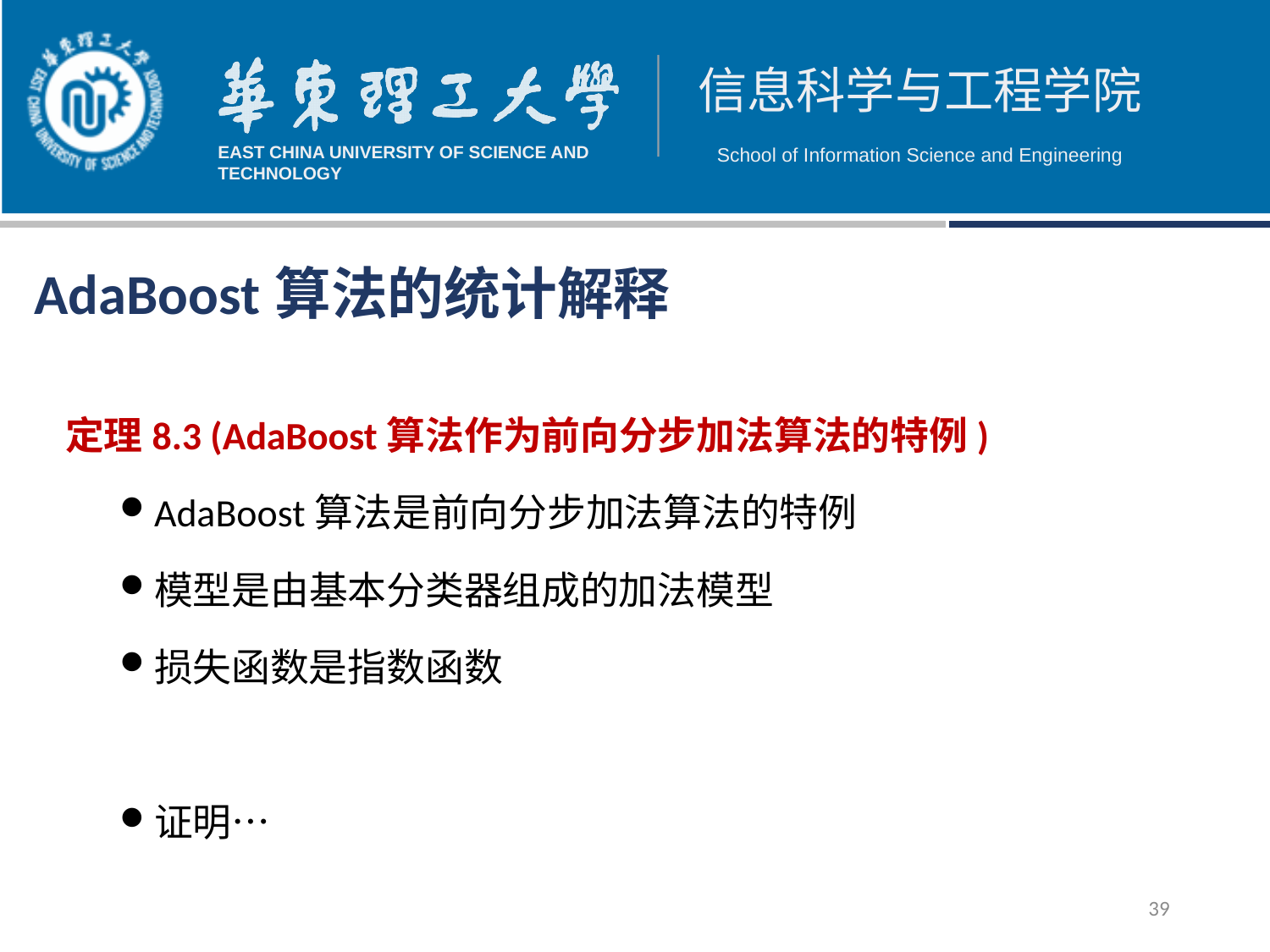

AdaBoost算法的统计解释
定理8.3 (AdaBoost算法作为前向分步加法算法的特例)
AdaBoost算法是前向分步加法算法的特例
模型是由基本分类器组成的加法模型
损失函数是指数函数

证明…
39